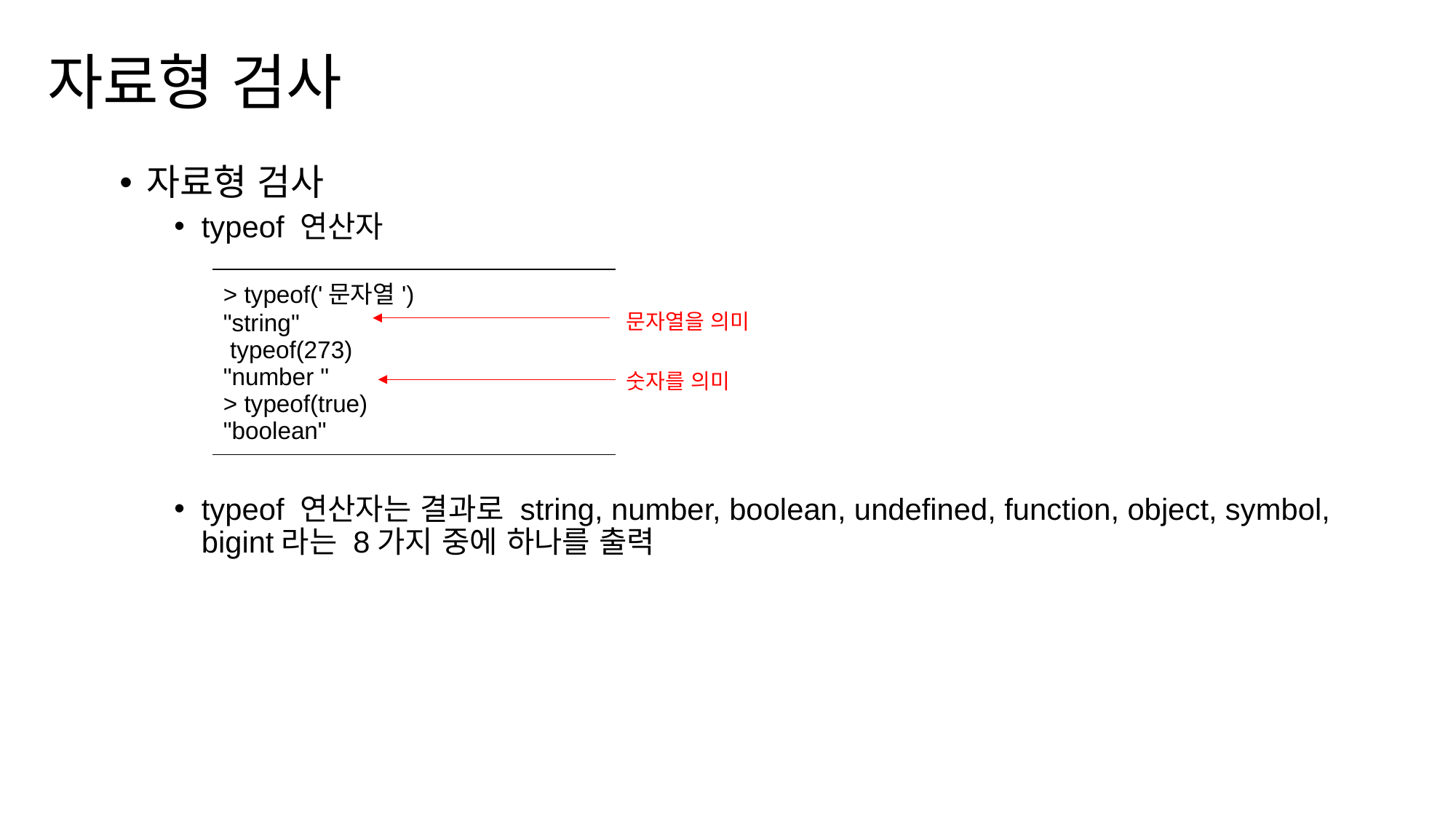

자료형 검사
자료형 검사
typeof 연산자

typeof 연산자는 결과로 string, number, boolean, undefined, function, object, symbol, bigint라는 8가지 중에 하나를 출력

| > typeof('문자열') "string" typeof(273) "number " > typeof(true) "boolean" |
| --- |
문자열을 의미
숫자를 의미